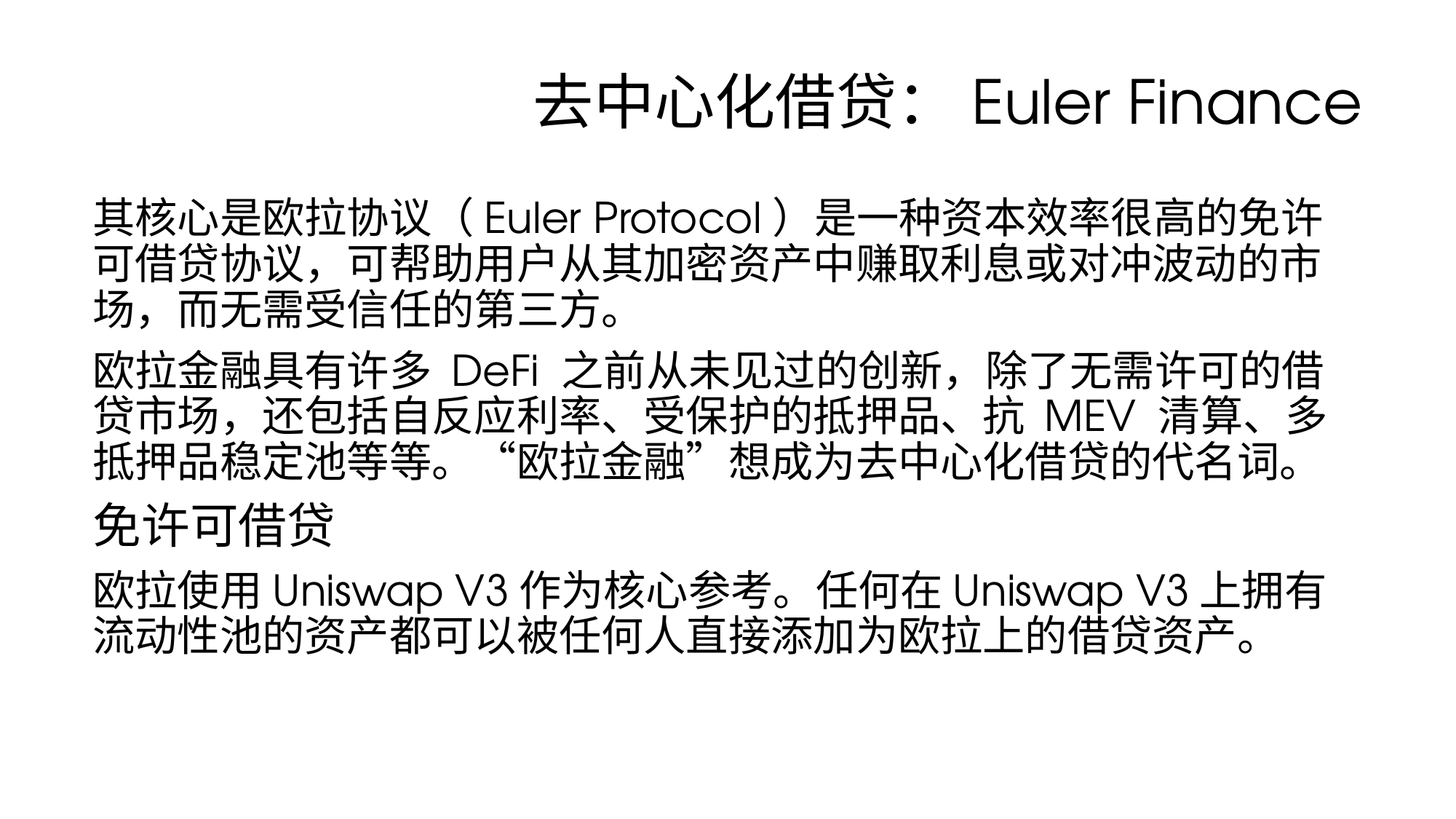

# 去中心化借贷：Euler Finance
其核心是欧拉协议（Euler Protocol）是一种资本效率很高的免许可借贷协议，可帮助用户从其加密资产中赚取利息或对冲波动的市场，而无需受信任的第三方。
欧拉金融具有许多 DeFi 之前从未见过的创新，除了无需许可的借贷市场，还包括自反应利率、受保护的抵押品、抗 MEV 清算、多抵押品稳定池等等。“欧拉金融”想成为去中心化借贷的代名词。
免许可借贷
欧拉使用Uniswap V3作为核心参考。任何在Uniswap V3上拥有流动性池的资产都可以被任何人直接添加为欧拉上的借贷资产。